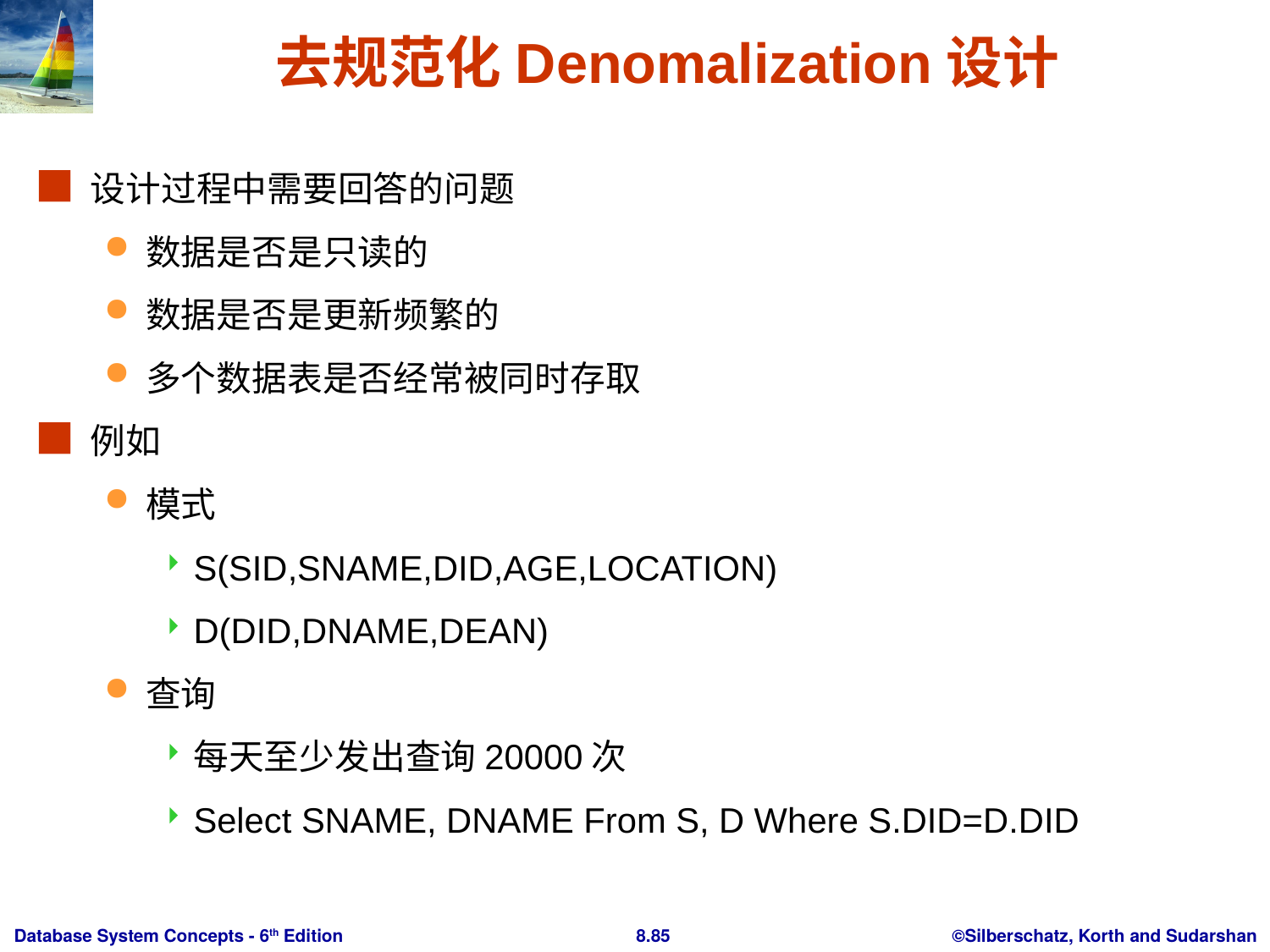

# 去规范化Denomalization设计
设计过程中需要回答的问题
数据是否是只读的
数据是否是更新频繁的
多个数据表是否经常被同时存取
例如
模式
S(SID,SNAME,DID,AGE,LOCATION)
D(DID,DNAME,DEAN)
查询
每天至少发出查询20000次
Select SNAME, DNAME From S, D Where S.DID=D.DID